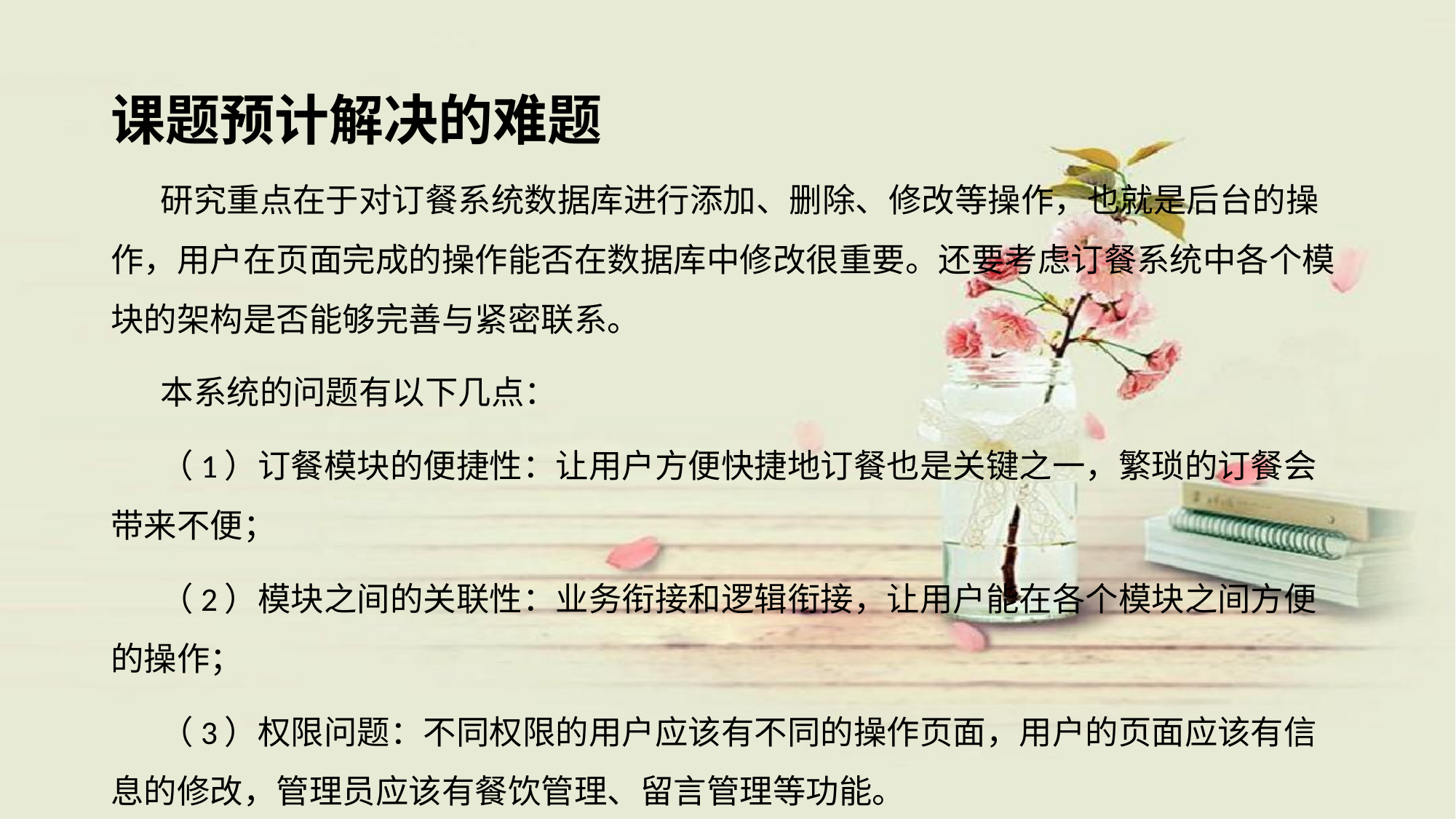

# 课题预计解决的难题
研究重点在于对订餐系统数据库进行添加、删除、修改等操作，也就是后台的操作，用户在页面完成的操作能否在数据库中修改很重要。还要考虑订餐系统中各个模块的架构是否能够完善与紧密联系。
本系统的问题有以下几点：
（1）订餐模块的便捷性：让用户方便快捷地订餐也是关键之一，繁琐的订餐会带来不便；
（2）模块之间的关联性：业务衔接和逻辑衔接，让用户能在各个模块之间方便的操作；
（3）权限问题：不同权限的用户应该有不同的操作页面，用户的页面应该有信息的修改，管理员应该有餐饮管理、留言管理等功能。